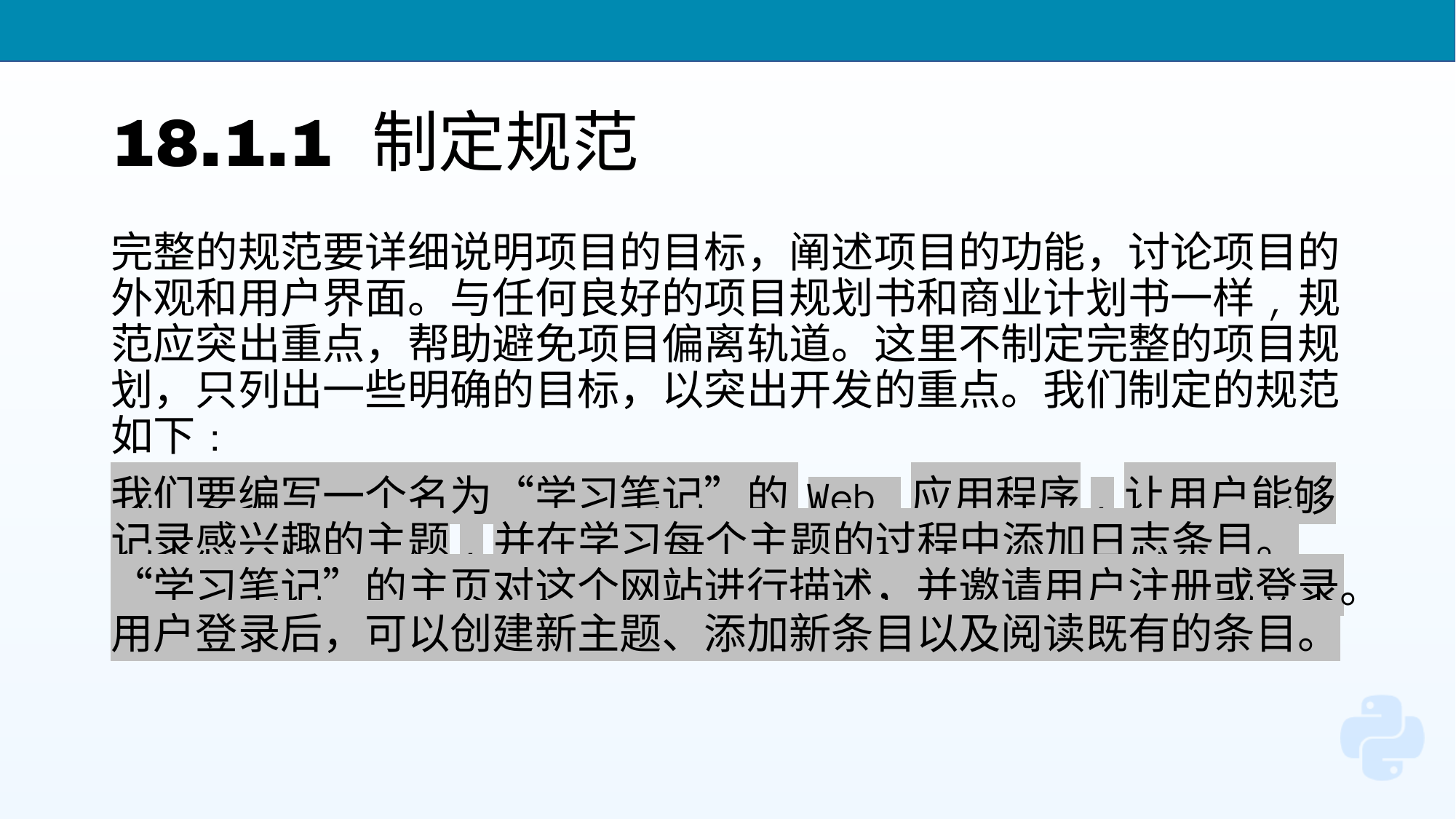

# 18.1.1 制定规范
完整的规范要详细说明项目的目标，阐述项目的功能，讨论项目的外观和用户界面。与任何良好的项目规划书和商业计划书一样,规范应突出重点，帮助避免项目偏离轨道。这里不制定完整的项目规划，只列出一些明确的目标，以突出开发的重点。我们制定的规范如下:
我们要编写一个名为“学习笔记”的 Web 应用程序,让用户能够记录感兴趣的主题,并在学习每个主题的过程中添加日志条目。“学习笔记”的主页对这个网站进行描述，并邀请用户注册或登录。用户登录后，可以创建新主题、添加新条目以及阅读既有的条目。